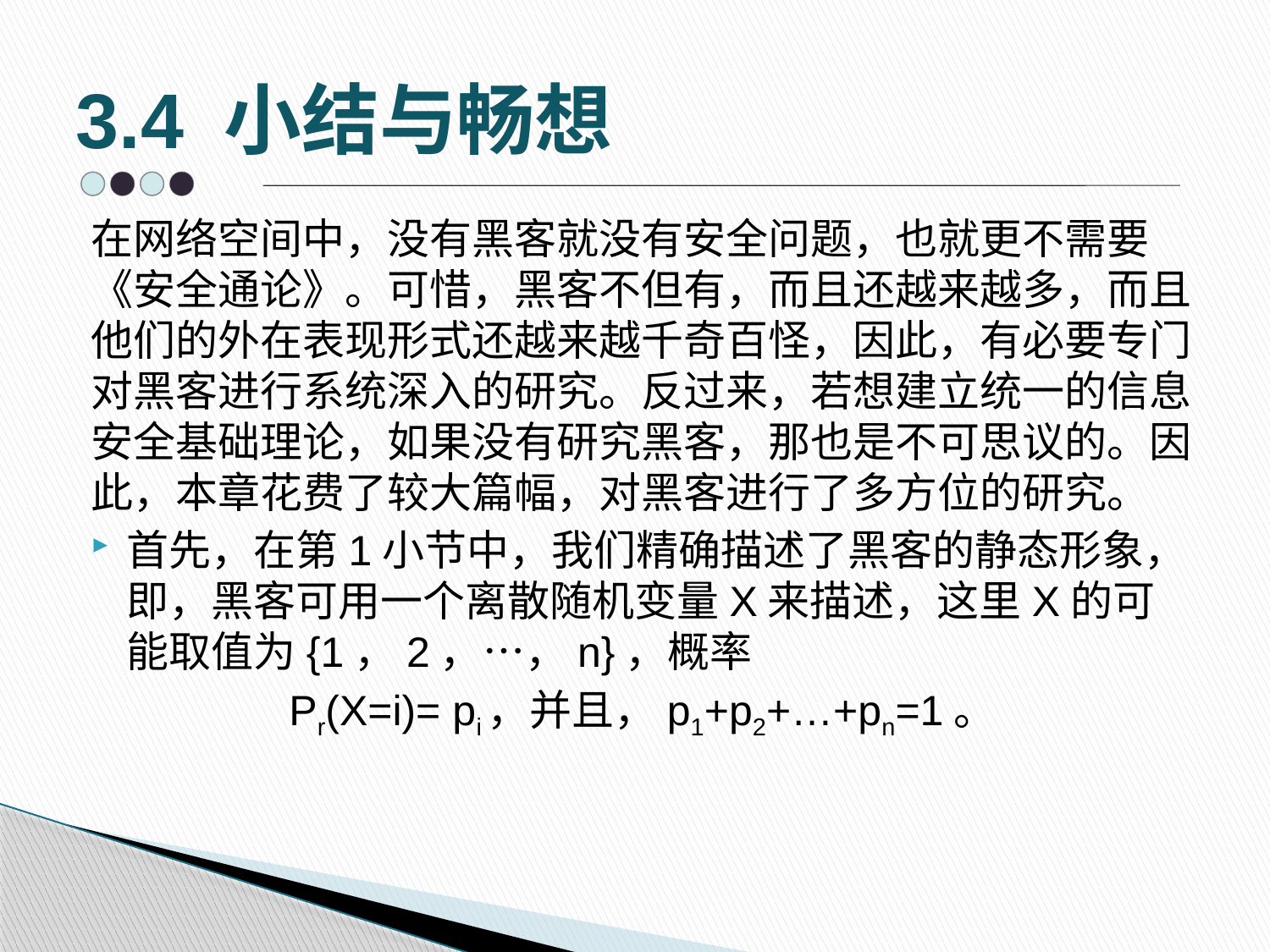

# 3.4 小结与畅想

在网络空间中，没有黑客就没有安全问题，也就更不需要《安全通论》。可惜，黑客不但有，而且还越来越多，而且他们的外在表现形式还越来越千奇百怪，因此，有必要专门对黑客进行系统深入的研究。反过来，若想建立统一的信息安全基础理论，如果没有研究黑客，那也是不可思议的。因此，本章花费了较大篇幅，对黑客进行了多方位的研究。
首先，在第1小节中，我们精确描述了黑客的静态形象，即，黑客可用一个离散随机变量X来描述，这里X的可能取值为{1，2，…，n}，概率
Pr(X=i)= pi，并且，p1+p2+…+pn=1。